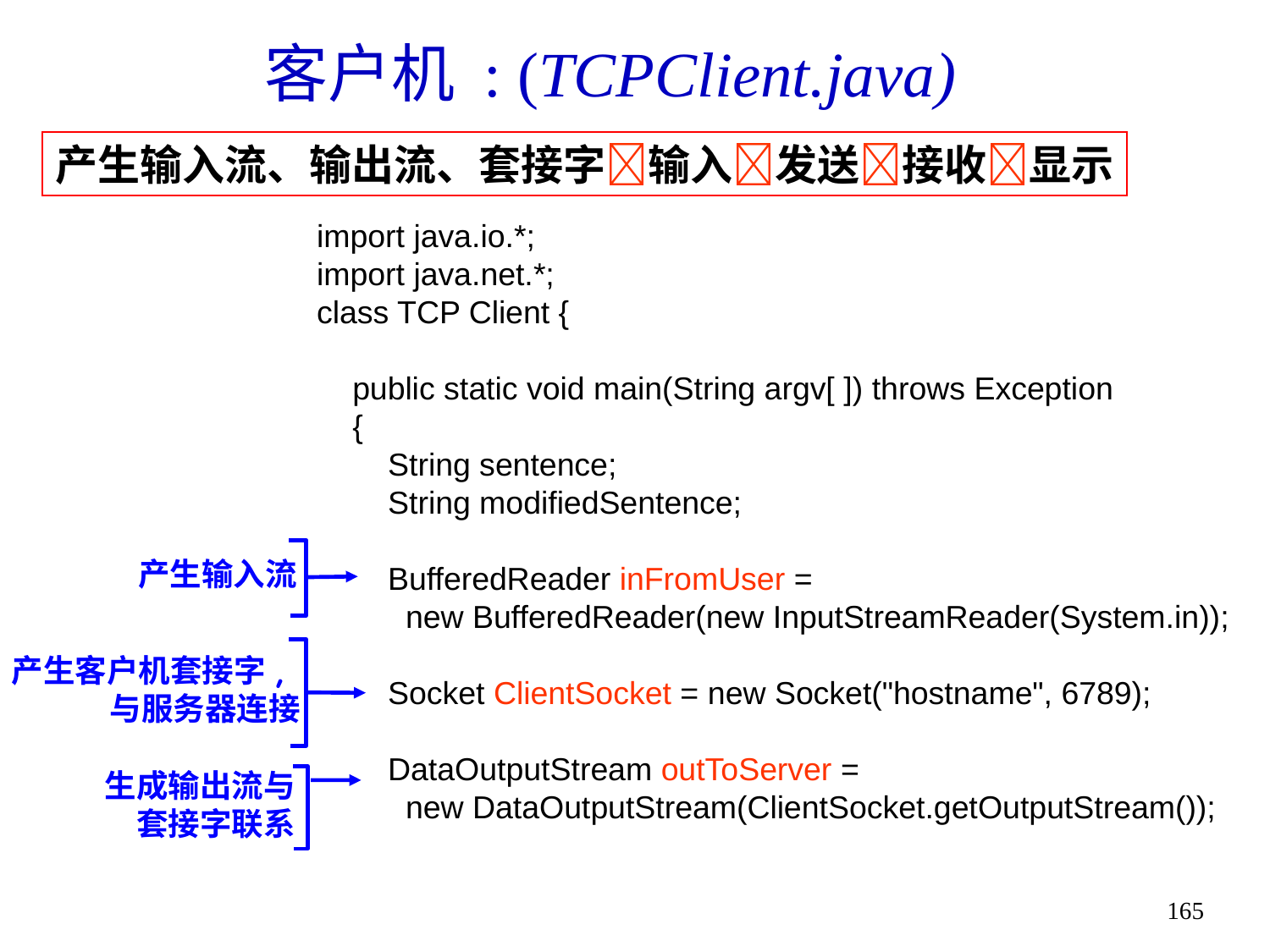

# 客户机 : (TCPClient.java)
产生输入流、输出流、套接字→输入→发送→接收→显示

import java.io.*;
import java.net.*;
class TCP Client {

    public static void main(String argv[ ]) throws Exception
    {
        String sentence;
        String modifiedSentence;

        BufferedReader inFromUser =
          new BufferedReader(new InputStreamReader(System.in));

        Socket ClientSocket = new Socket("hostname", 6789);

        DataOutputStream outToServer =
          new DataOutputStream(ClientSocket.getOutputStream());

产生输入流

产生客户机套接字,
与服务器连接

生成输出流与套接字联系

165